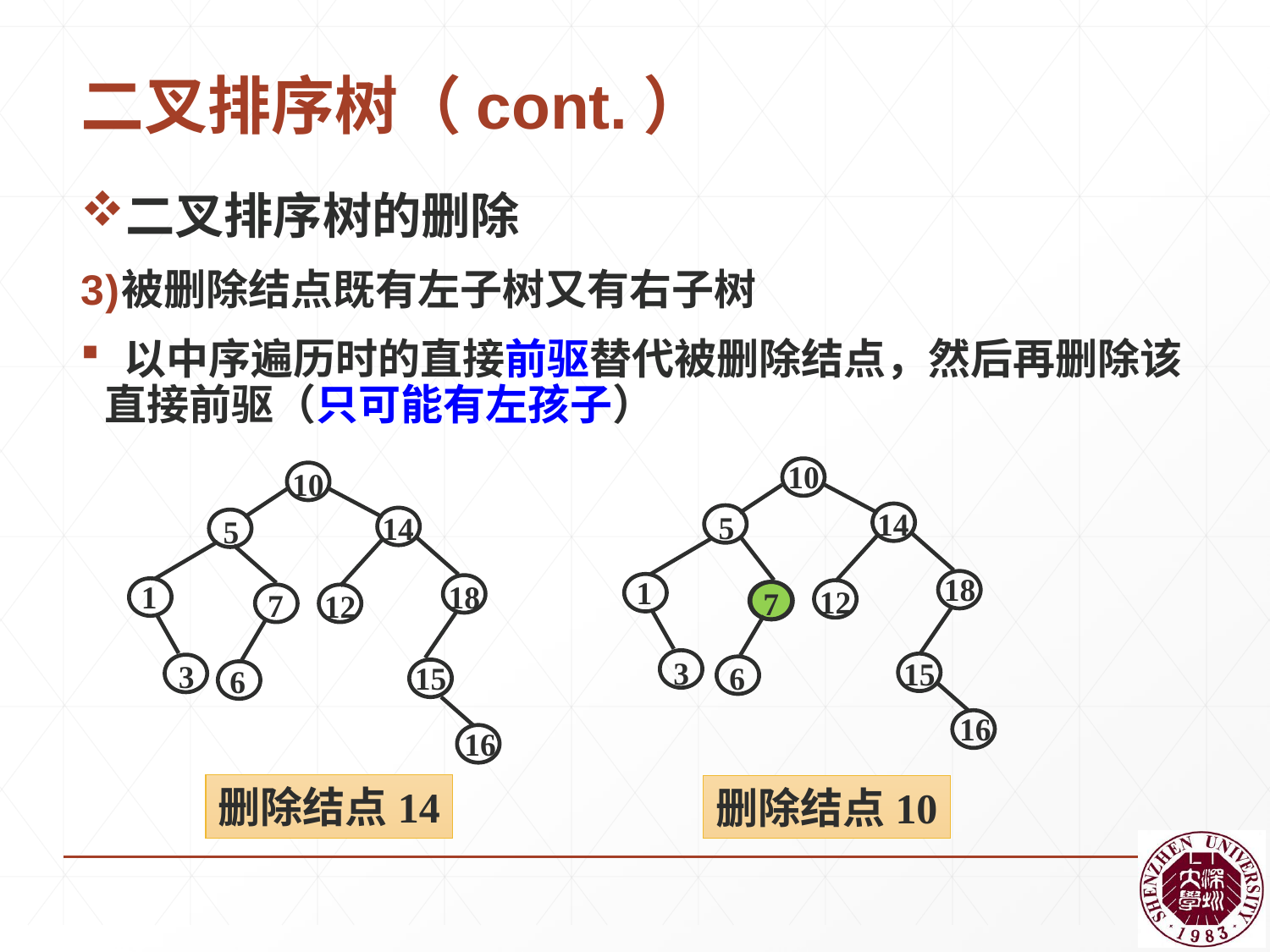

# 二叉排序树（cont.）
二叉排序树的删除
被删除结点既有左子树又有右子树
 以中序遍历时的直接前驱替代被删除结点，然后再删除该直接前驱（只可能有左孩子）
10
10

5

18
1

7

3
15

5

1

3

14
14

18

12
7
12

15
6

6

16

16

删除结点14
删除结点10